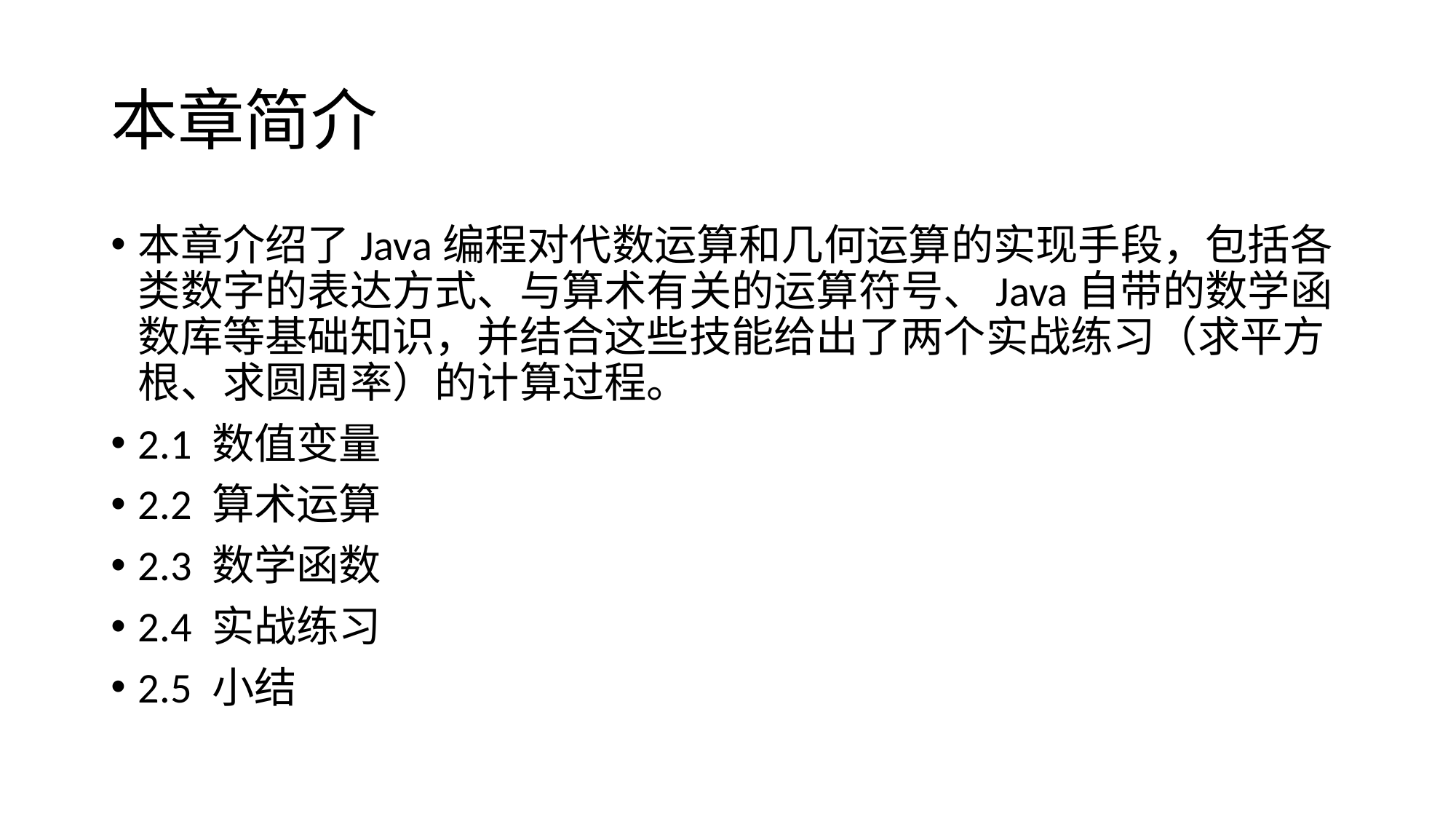

# 本章简介
本章介绍了Java编程对代数运算和几何运算的实现手段，包括各类数字的表达方式、与算术有关的运算符号、Java自带的数学函数库等基础知识，并结合这些技能给出了两个实战练习（求平方根、求圆周率）的计算过程。
2.1 数值变量
2.2 算术运算
2.3 数学函数
2.4 实战练习
2.5 小结